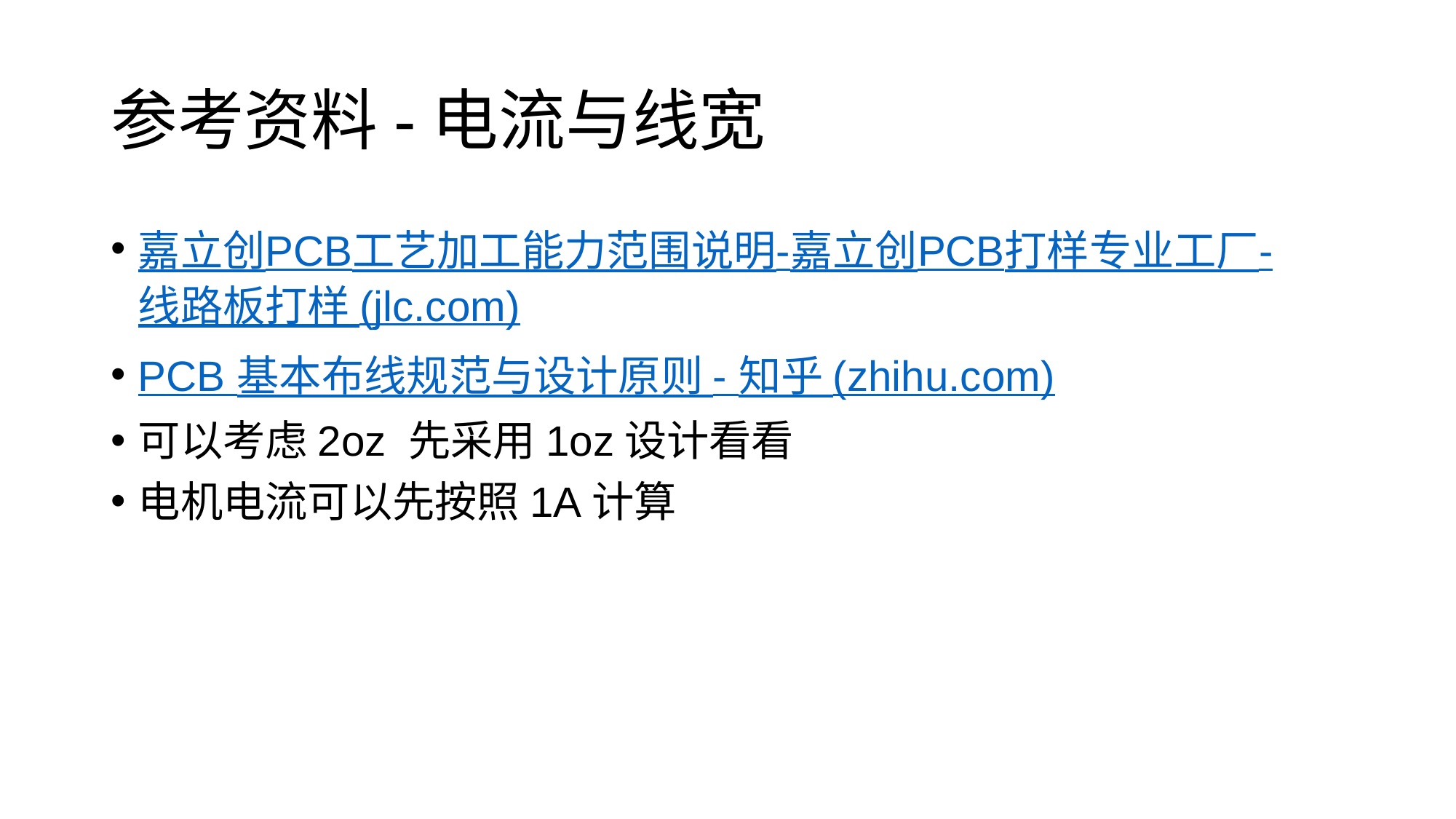

# 参考资料-电流与线宽
嘉立创PCB工艺加工能力范围说明-嘉立创PCB打样专业工厂-线路板打样 (jlc.com)
PCB 基本布线规范与设计原则 - 知乎 (zhihu.com)
可以考虑2oz 先采用1oz设计看看
电机电流可以先按照1A计算